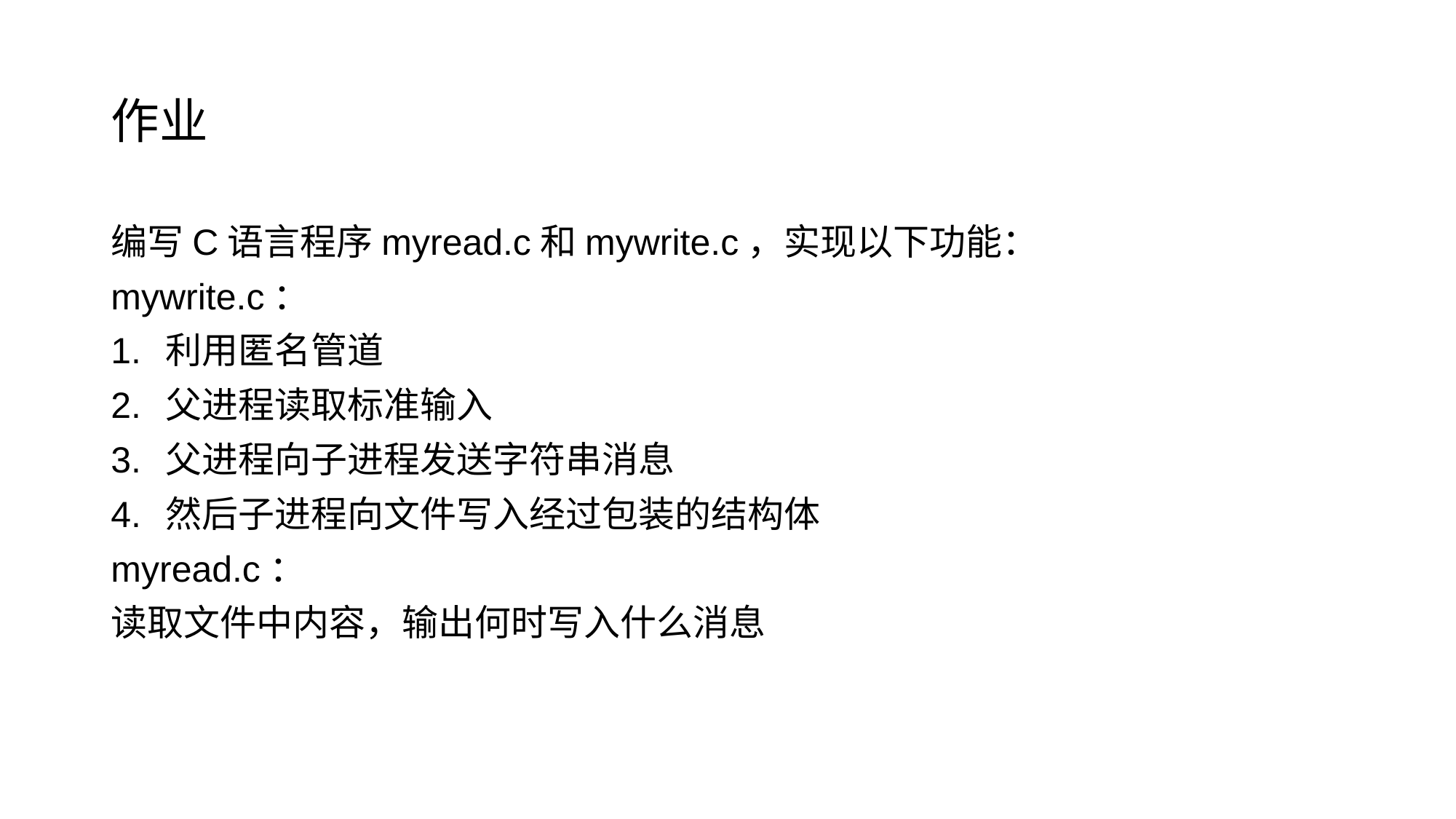

# 作业
编写C语言程序myread.c和mywrite.c，实现以下功能：
mywrite.c：
利用匿名管道
父进程读取标准输入
父进程向子进程发送字符串消息
然后子进程向文件写入经过包装的结构体
myread.c：
读取文件中内容，输出何时写入什么消息